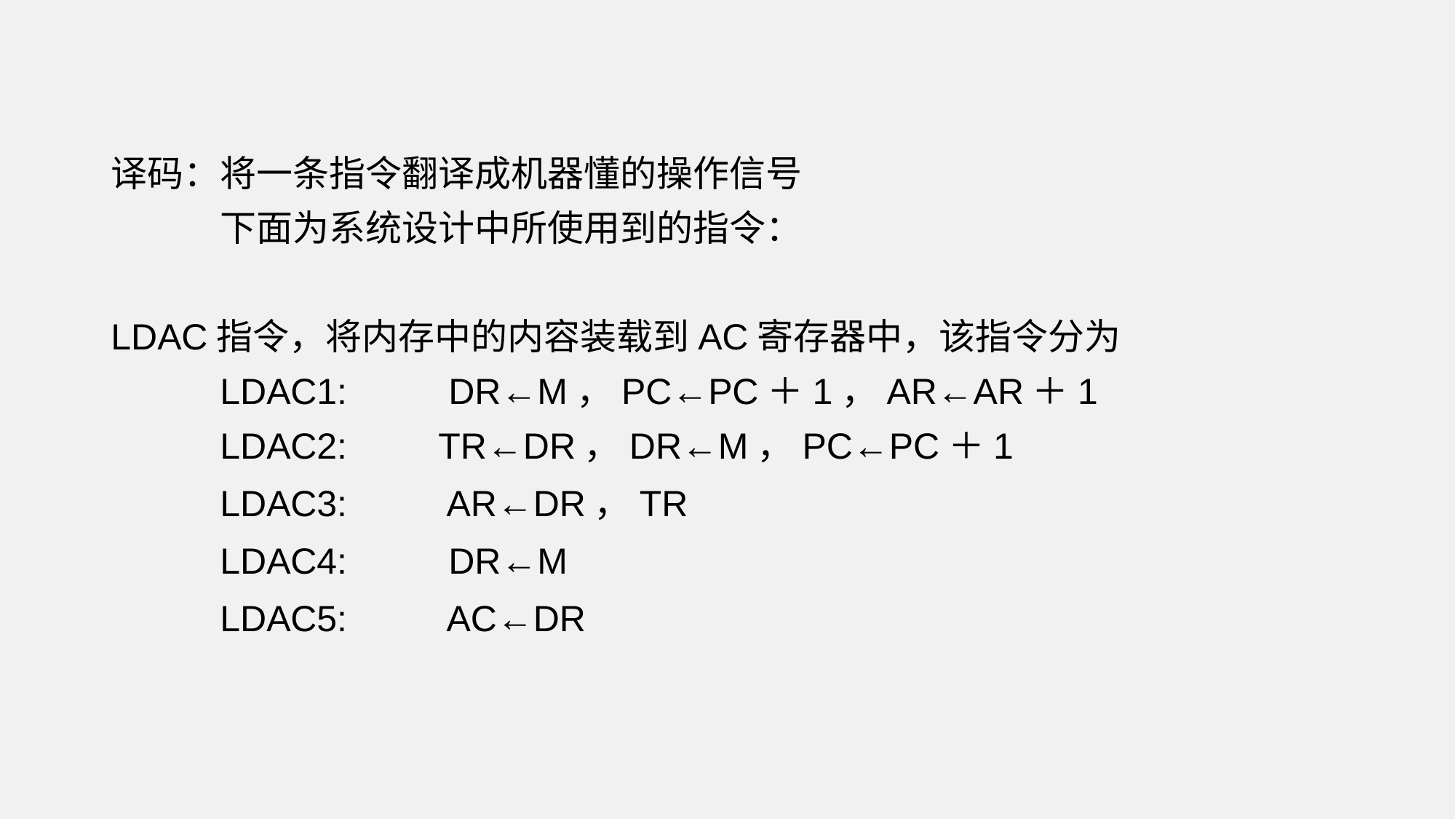

译码：将一条指令翻译成机器懂的操作信号
	下面为系统设计中所使用到的指令：

LDAC指令，将内存中的内容装载到AC寄存器中，该指令分为
	LDAC1:	 DR←M，PC←PC＋1，AR←AR＋1
	LDAC2:	TR←DR，DR←M，PC←PC＋1
     	LDAC3:	 AR←DR，TR
    	LDAC4:	 DR←M
     	LDAC5:	 AC←DR